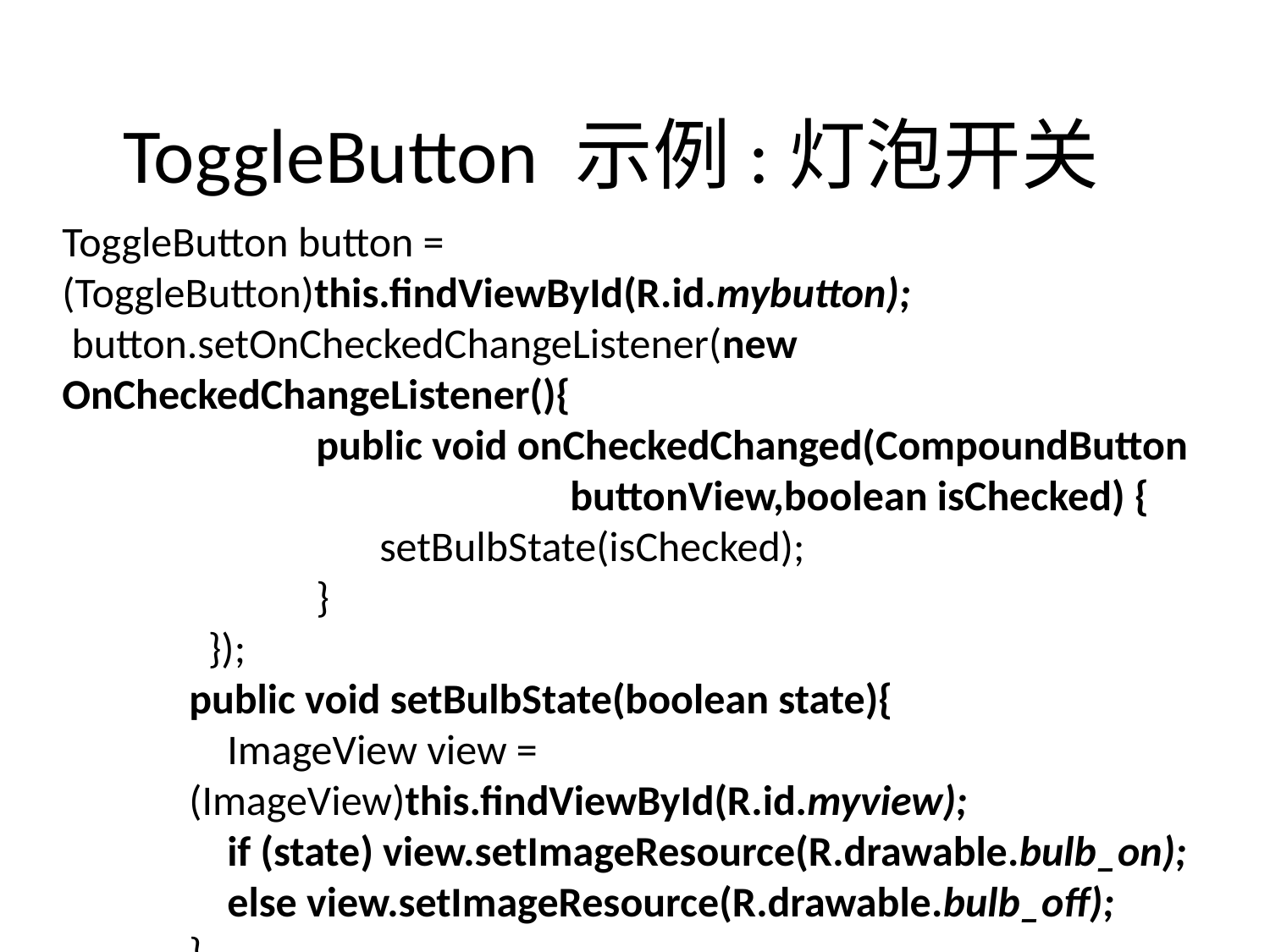

# ToggleButton 示例:灯泡开关
ToggleButton button = (ToggleButton)this.findViewById(R.id.mybutton);
 button.setOnCheckedChangeListener(new         	OnCheckedChangeListener(){
	public void onCheckedChanged(CompoundButton 			buttonView,boolean isChecked) {
	setBulbState(isChecked);
	}
  });
public void setBulbState(boolean state){
    ImageView view = (ImageView)this.findViewById(R.id.myview);
    if (state) view.setImageResource(R.drawable.bulb_on);
    else view.setImageResource(R.drawable.bulb_off);
}